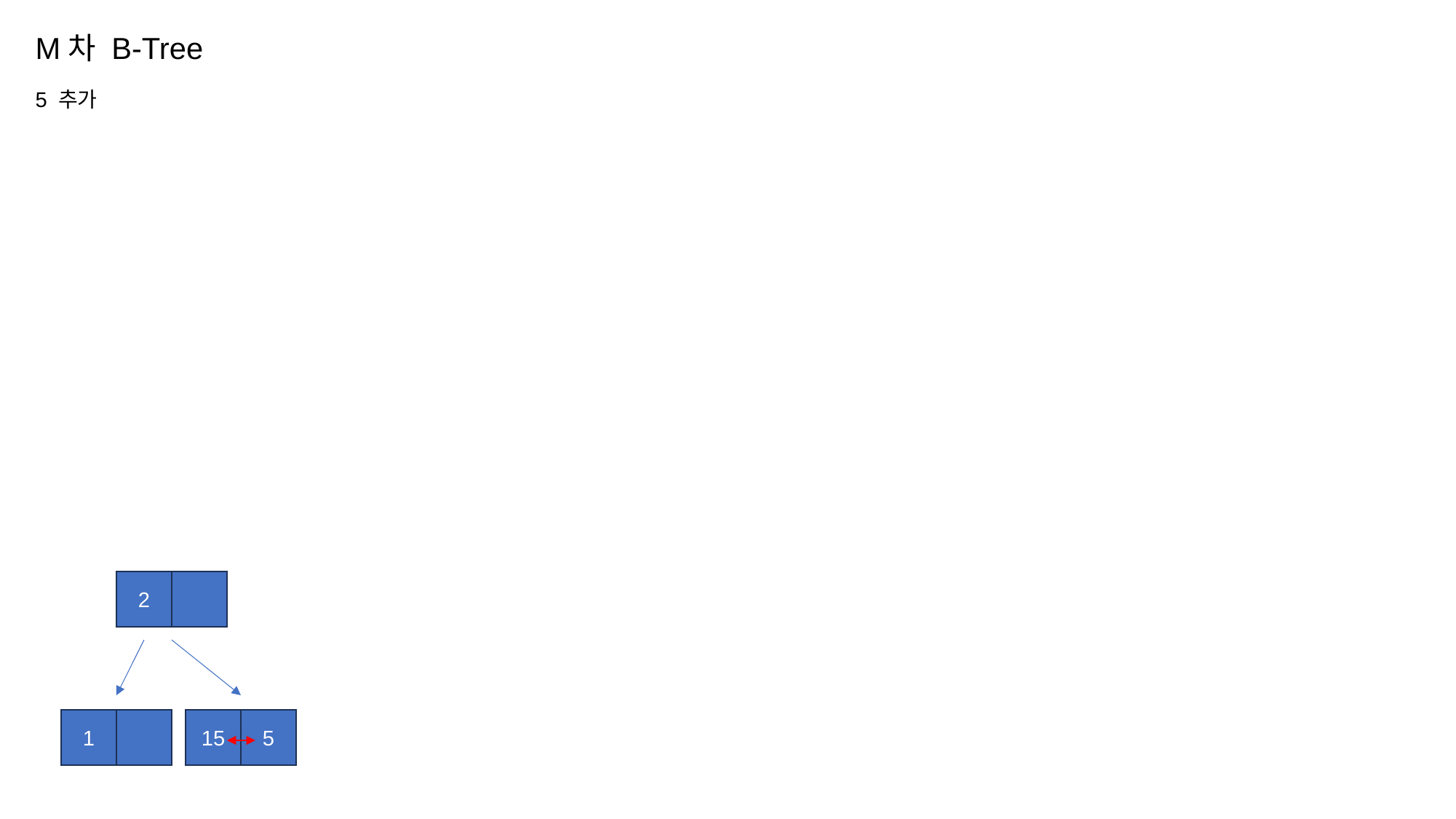

# M차 B-Tree 5 추가
2

1

15
5